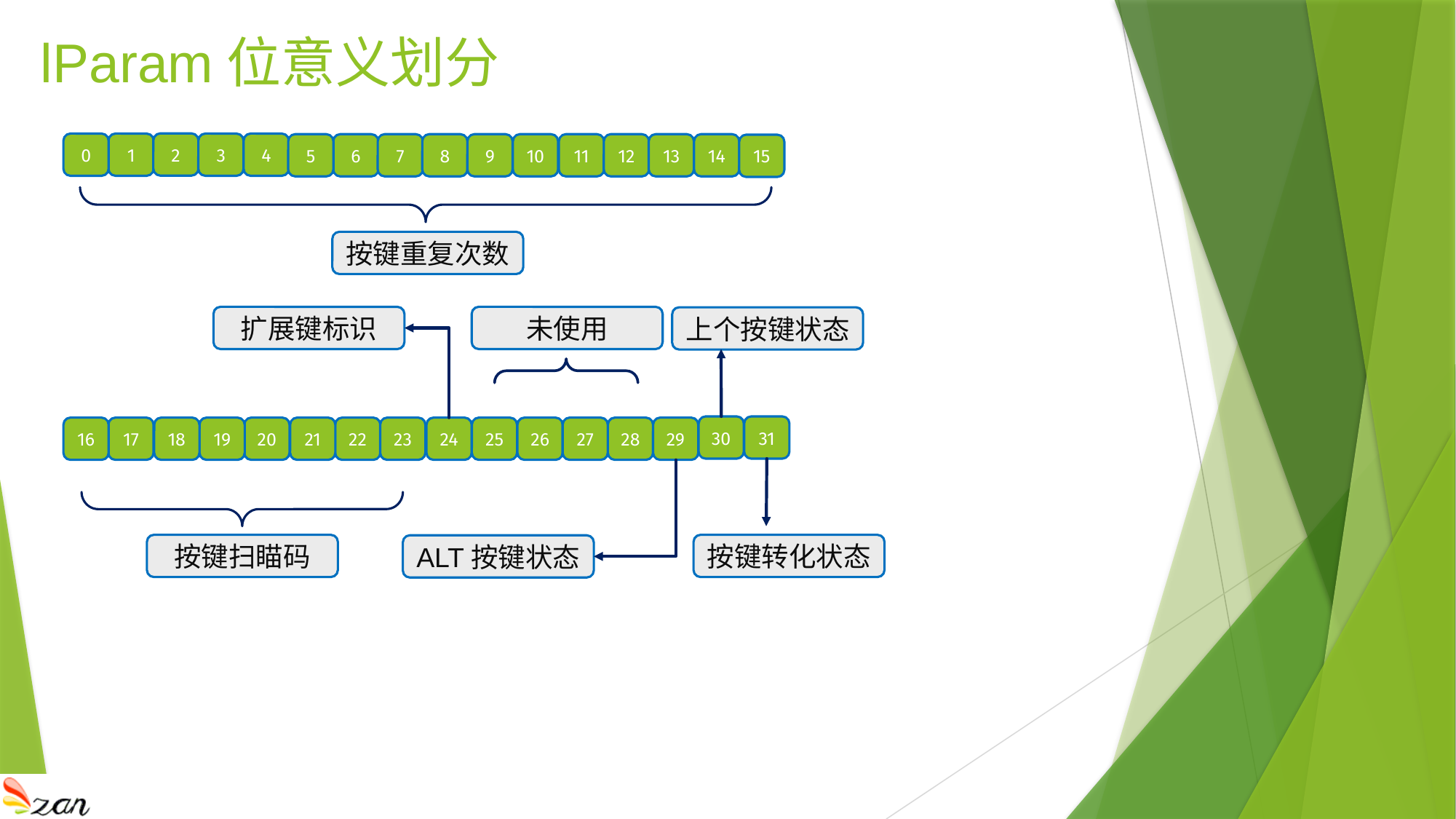

lParam位意义划分
2
0
4
3
1
7
8
9
10
12
5
14
13
6
11
15
按键重复次数

扩展键标识
未使用
上个按键状态

31
30
16
17
18
23
29
19
24
25
26
27
28
20
21
22
按键扫瞄码
按键转化状态
ALT按键状态